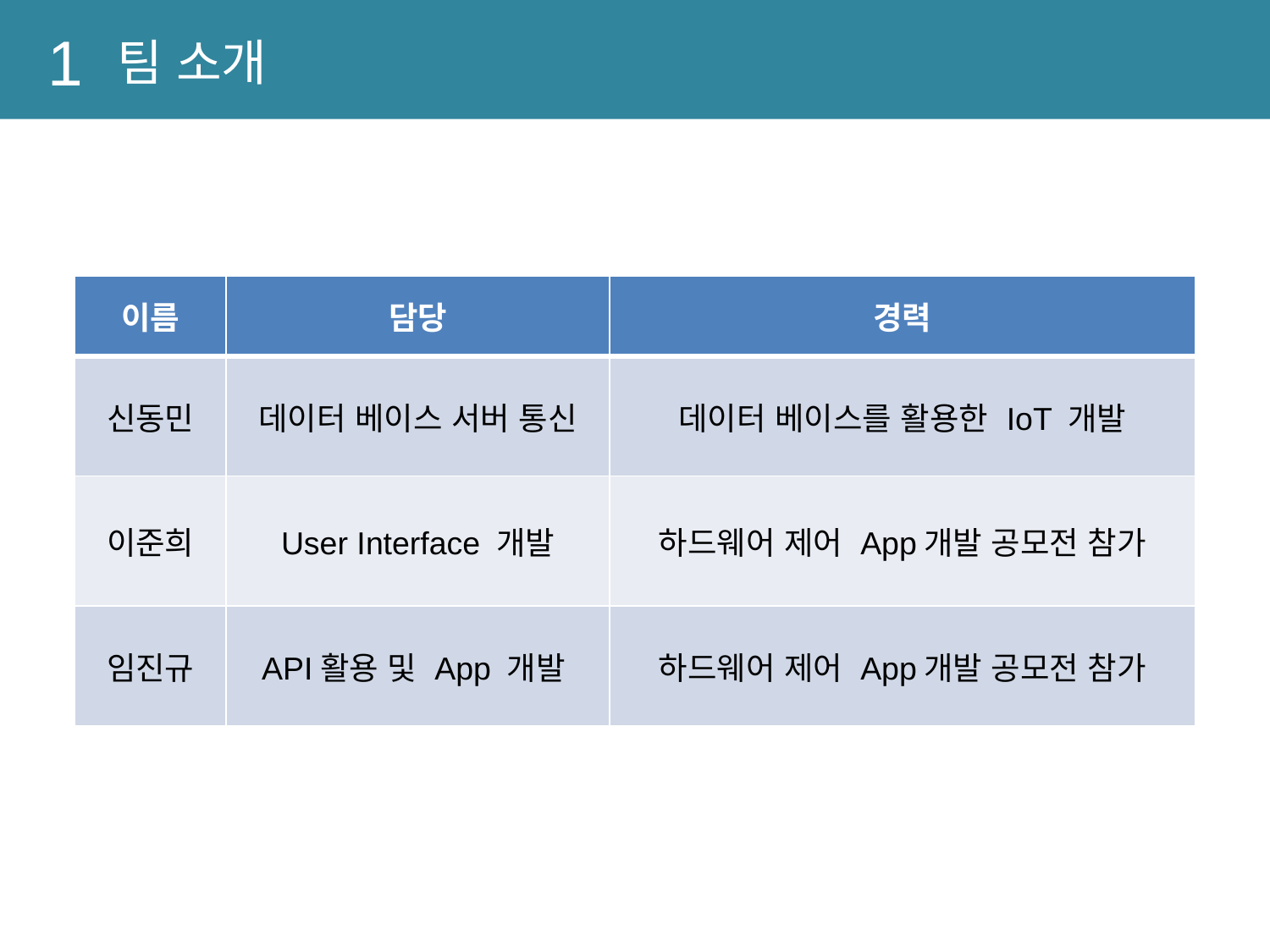

1
팀 소개
| 이름 | 담당 | 경력 |
| --- | --- | --- |
| 신동민 | 데이터 베이스 서버 통신 | 데이터 베이스를 활용한 IoT 개발 |
| 이준희 | User Interface 개발 | 하드웨어 제어 App개발 공모전 참가 |
| 임진규 | API활용 및 App 개발 | 하드웨어 제어 App개발 공모전 참가 |